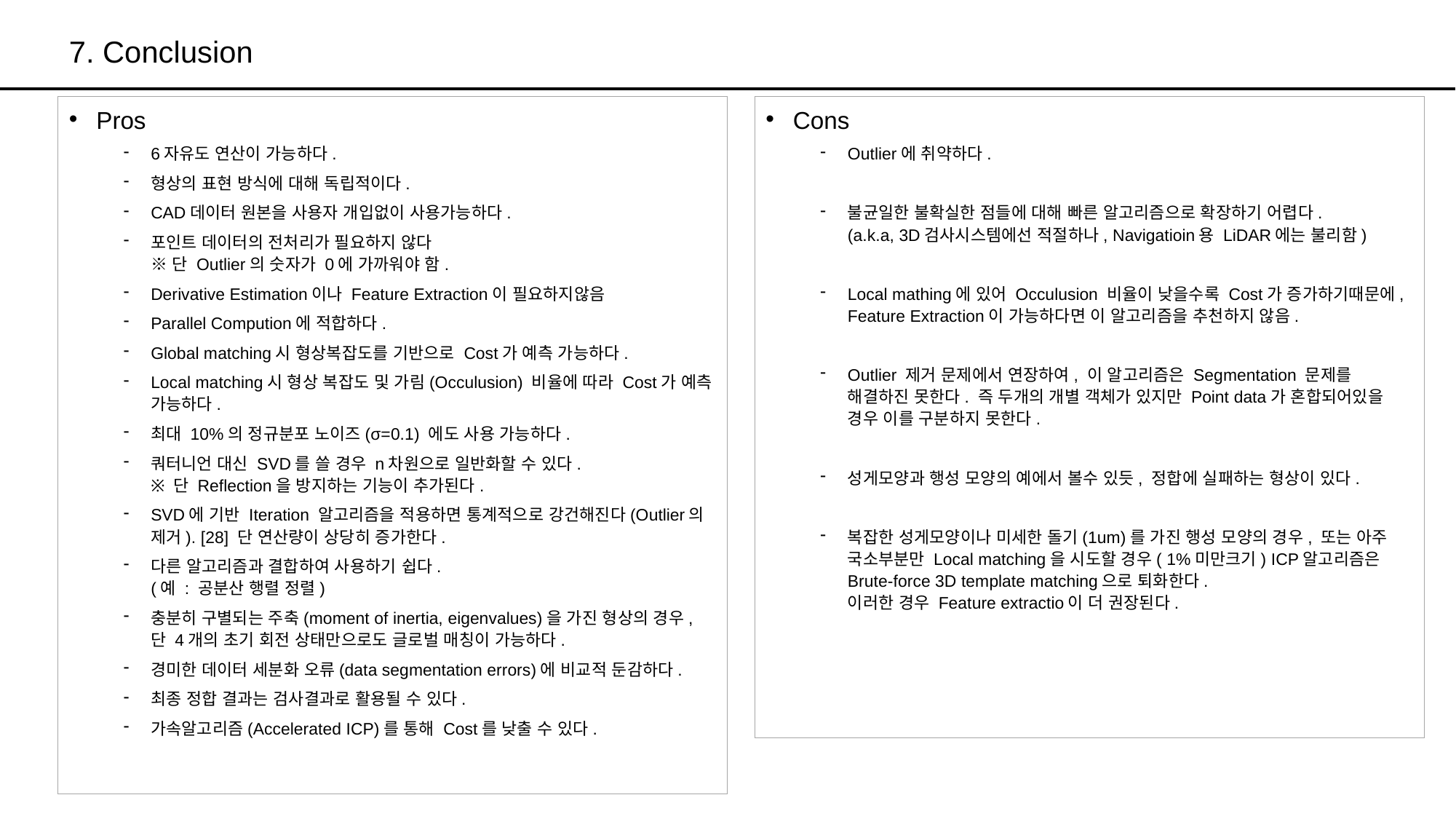

# 7. Conclusion
Pros
6자유도 연산이 가능하다.
형상의 표현 방식에 대해 독립적이다.
CAD데이터 원본을 사용자 개입없이 사용가능하다.
포인트 데이터의 전처리가 필요하지 않다
※ 단 Outlier의 숫자가 0에 가까워야 함.
Derivative Estimation이나 Feature Extraction이 필요하지않음
Parallel Compution에 적합하다.
Global matching시 형상복잡도를 기반으로 Cost가 예측 가능하다.
Local matching시 형상 복잡도 및 가림(Occulusion) 비율에 따라 Cost가 예측 가능하다.
최대 10%의 정규분포 노이즈(σ=0.1) 에도 사용 가능하다.
쿼터니언 대신 SVD를 쓸 경우 n차원으로 일반화할 수 있다.
※ 단 Reflection을 방지하는 기능이 추가된다.
SVD에 기반 Iteration 알고리즘을 적용하면 통계적으로 강건해진다(Outlier의 제거). [28] 단 연산량이 상당히 증가한다.
다른 알고리즘과 결합하여 사용하기 쉽다.
(예 : 공분산 행렬 정렬)
충분히 구별되는 주축(moment of inertia, eigenvalues)을 가진 형상의 경우, 단 4개의 초기 회전 상태만으로도 글로벌 매칭이 가능하다.
경미한 데이터 세분화 오류(data segmentation errors)에 비교적 둔감하다.
최종 정합 결과는 검사결과로 활용될 수 있다.
가속알고리즘(Accelerated ICP)를 통해 Cost를 낮출 수 있다.

Cons
Outlier에 취약하다.

불균일한 불확실한 점들에 대해 빠른 알고리즘으로 확장하기 어렵다.
(a.k.a, 3D검사시스템에선 적절하나, Navigatioin용 LiDAR에는 불리함)

Local mathing에 있어 Occulusion 비율이 낮을수록 Cost가 증가하기때문에, Feature Extraction이 가능하다면 이 알고리즘을 추천하지 않음.

Outlier 제거 문제에서 연장하여, 이 알고리즘은 Segmentation 문제를 해결하진 못한다. 즉 두개의 개별 객체가 있지만 Point data가 혼합되어있을 경우 이를 구분하지 못한다.

성게모양과 행성 모양의 예에서 볼수 있듯, 정합에 실패하는 형상이 있다.

복잡한 성게모양이나 미세한 돌기(1um)를 가진 행성 모양의 경우, 또는 아주 국소부분만 Local matching을 시도할 경우( 1%미만크기) ICP알고리즘은 Brute-force 3D template matching으로 퇴화한다.
이러한 경우 Feature extractio이 더 권장된다.